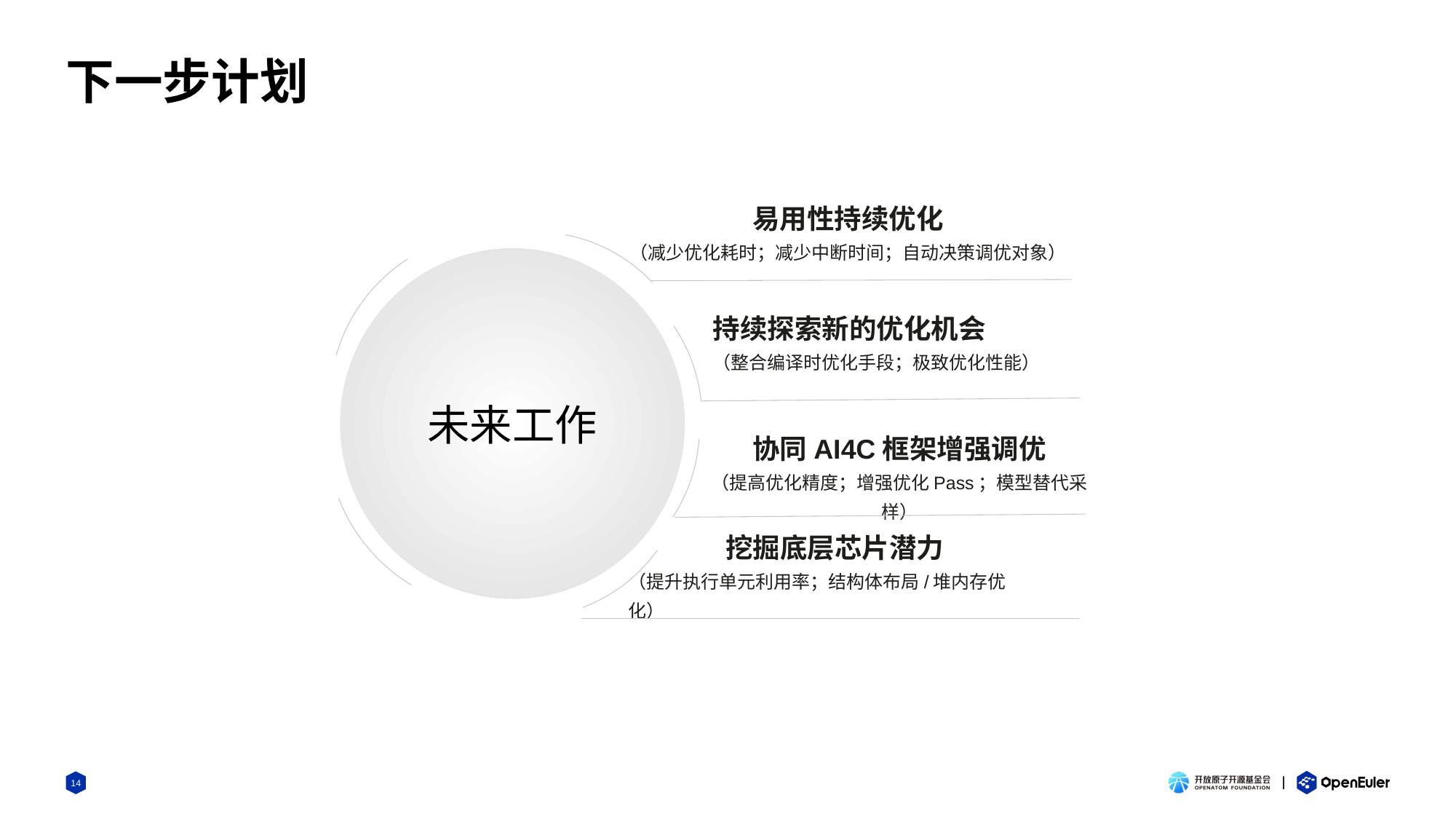

# 下一步计划

易用性持续优化
（减少优化耗时；减少中断时间；自动决策调优对象）

未来工作
持续探索新的优化机会
（整合编译时优化手段；极致优化性能）
协同AI4C框架增强调优
（提高优化精度；增强优化Pass；模型替代采样）

挖掘底层芯片潜力
（提升执行单元利用率；结构体布局/堆内存优化）